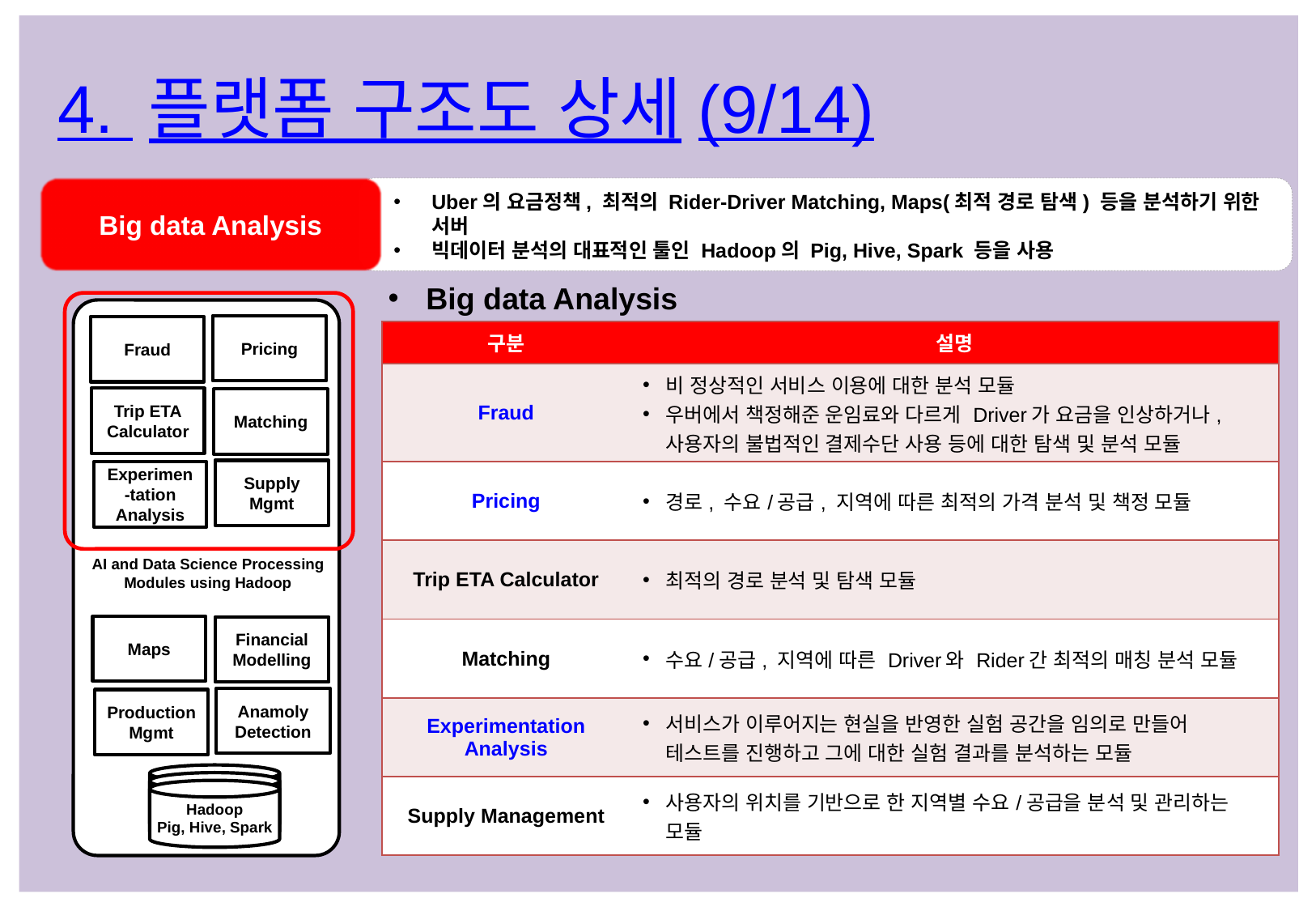

4. 플랫폼 구조도 상세(9/14)
Big data Analysis

Uber의 요금정책, 최적의 Rider-Driver Matching, Maps(최적 경로 탐색) 등을 분석하기 위한 서버
빅데이터 분석의 대표적인 툴인 Hadoop의 Pig, Hive, Spark 등을 사용
Big data Analysis

Pricing
Fraud
| 구분 | 설명 |
| --- | --- |
| Fraud | 비 정상적인 서비스 이용에 대한 분석 모듈 우버에서 책정해준 운임료와 다르게 Driver가 요금을 인상하거나, 사용자의 불법적인 결제수단 사용 등에 대한 탐색 및 분석 모듈 |
| Pricing | 경로, 수요/공급, 지역에 따른 최적의 가격 분석 및 책정 모듈 |
| Trip ETA Calculator | 최적의 경로 분석 및 탐색 모듈 |
| Matching | 수요/공급, 지역에 따른 Driver와 Rider간 최적의 매칭 분석 모듈 |
| Experimentation Analysis | 서비스가 이루어지는 현실을 반영한 실험 공간을 임의로 만들어 테스트를 진행하고 그에 대한 실험 결과를 분석하는 모듈 |
| Supply Management | 사용자의 위치를 기반으로 한 지역별 수요/공급을 분석 및 관리하는 모듈 |
Trip ETA
Calculator
Matching
Supply
Mgmt
Experimen
-tation
Analysis
AI and Data Science Processing
Modules using Hadoop
Maps
Financial
Modelling
Anamoly
Detection
Production
Mgmt

Hadoop
Pig, Hive, Spark